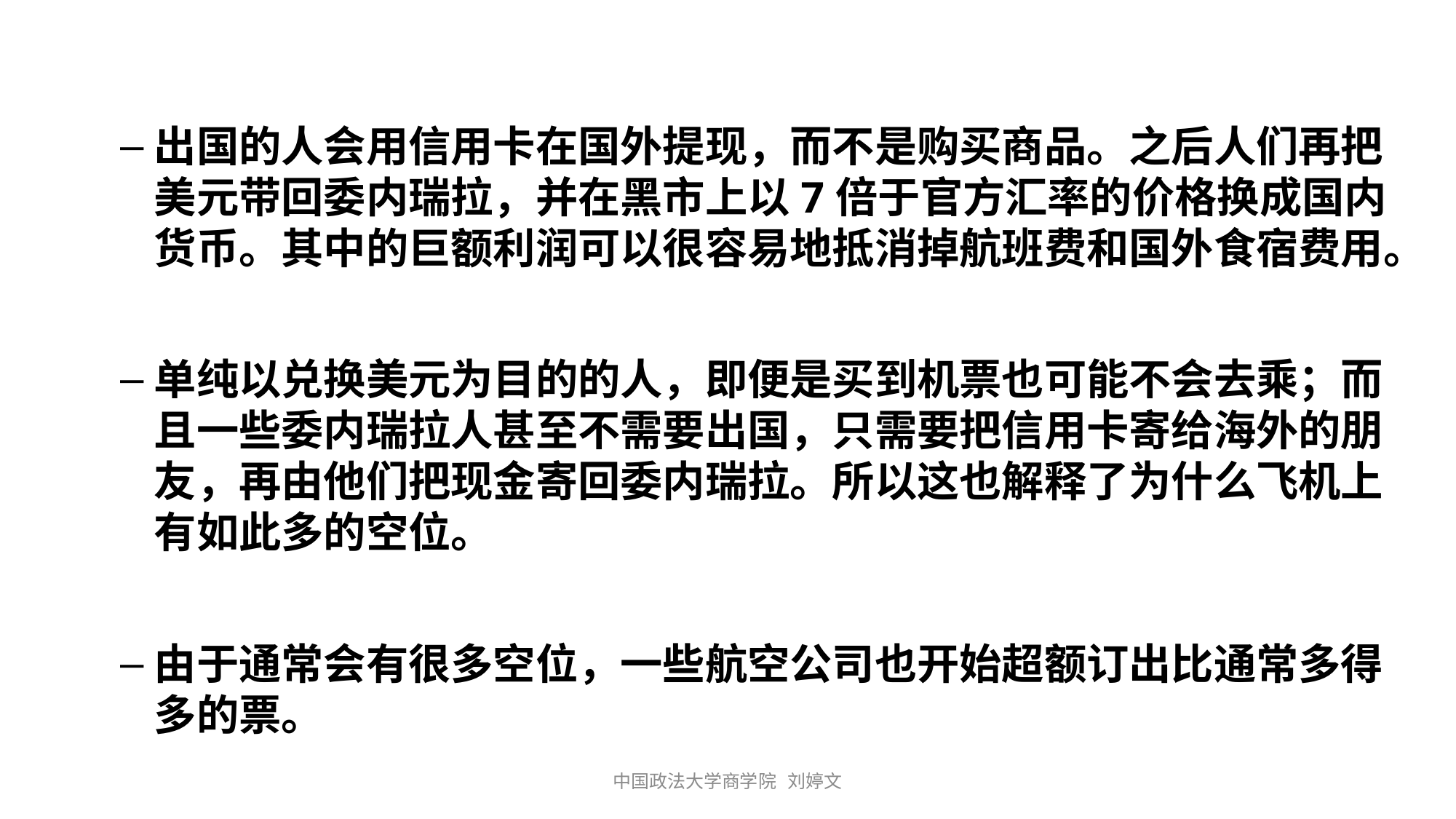

出国的人会用信用卡在国外提现，而不是购买商品。之后人们再把美元带回委内瑞拉，并在黑市上以7倍于官方汇率的价格换成国内货币。其中的巨额利润可以很容易地抵消掉航班费和国外食宿费用。

单纯以兑换美元为目的的人，即便是买到机票也可能不会去乘；而且一些委内瑞拉人甚至不需要出国，只需要把信用卡寄给海外的朋友，再由他们把现金寄回委内瑞拉。所以这也解释了为什么飞机上有如此多的空位。

由于通常会有很多空位，一些航空公司也开始超额订出比通常多得多的票。

中国政法大学商学院  刘婷文